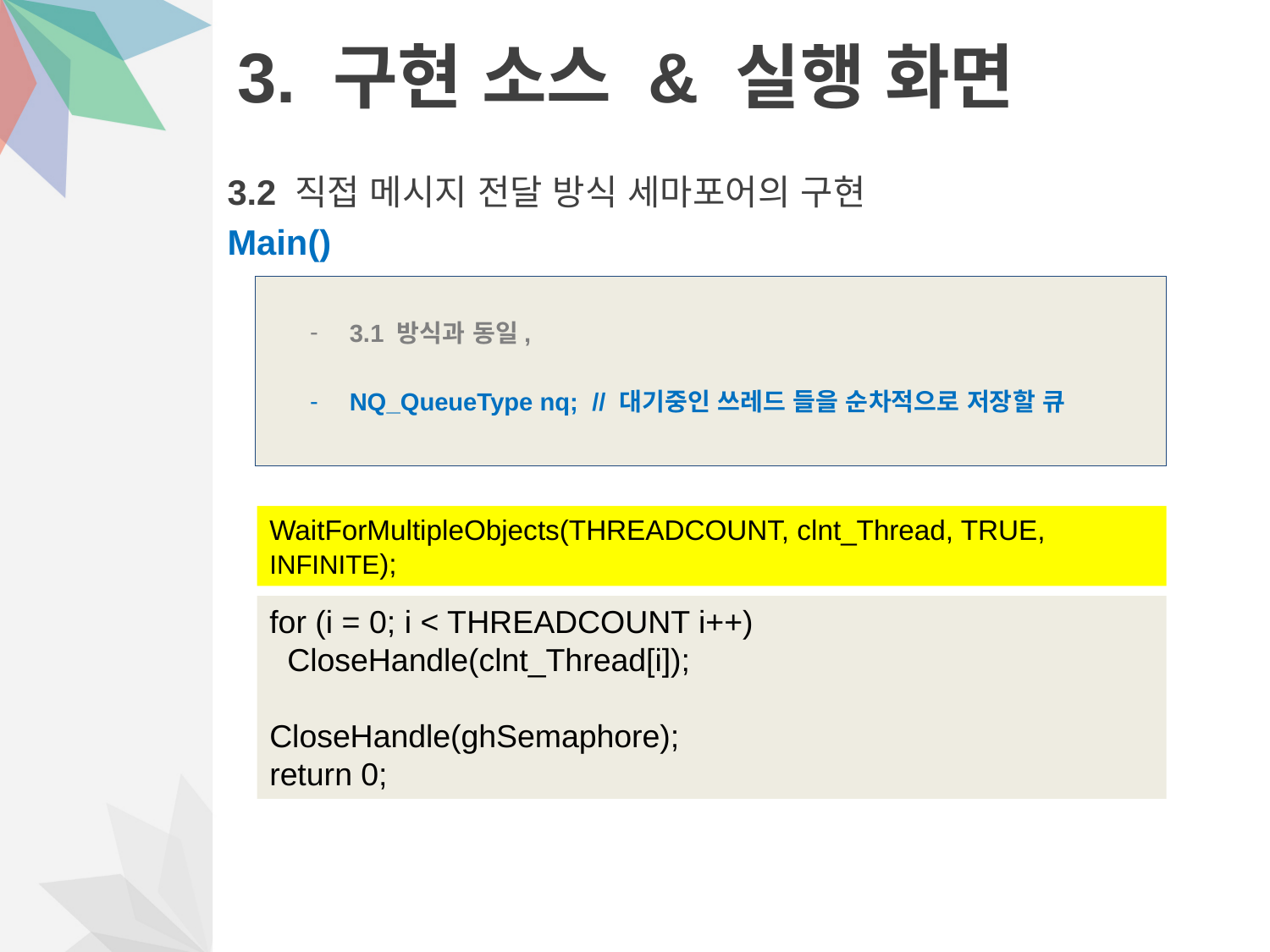

# 3. 구현 소스 & 실행 화면
3.2 직접 메시지 전달 방식 세마포어의 구현
Main()

3.1 방식과 동일,

NQ_QueueType nq;  // 대기중인 쓰레드 들을 순차적으로 저장할 큐

WaitForMultipleObjects(THREADCOUNT, clnt_Thread, TRUE, INFINITE);
for (i = 0; i < THREADCOUNT i++)
  CloseHandle(clnt_Thread[i]);

CloseHandle(ghSemaphore);
return 0;